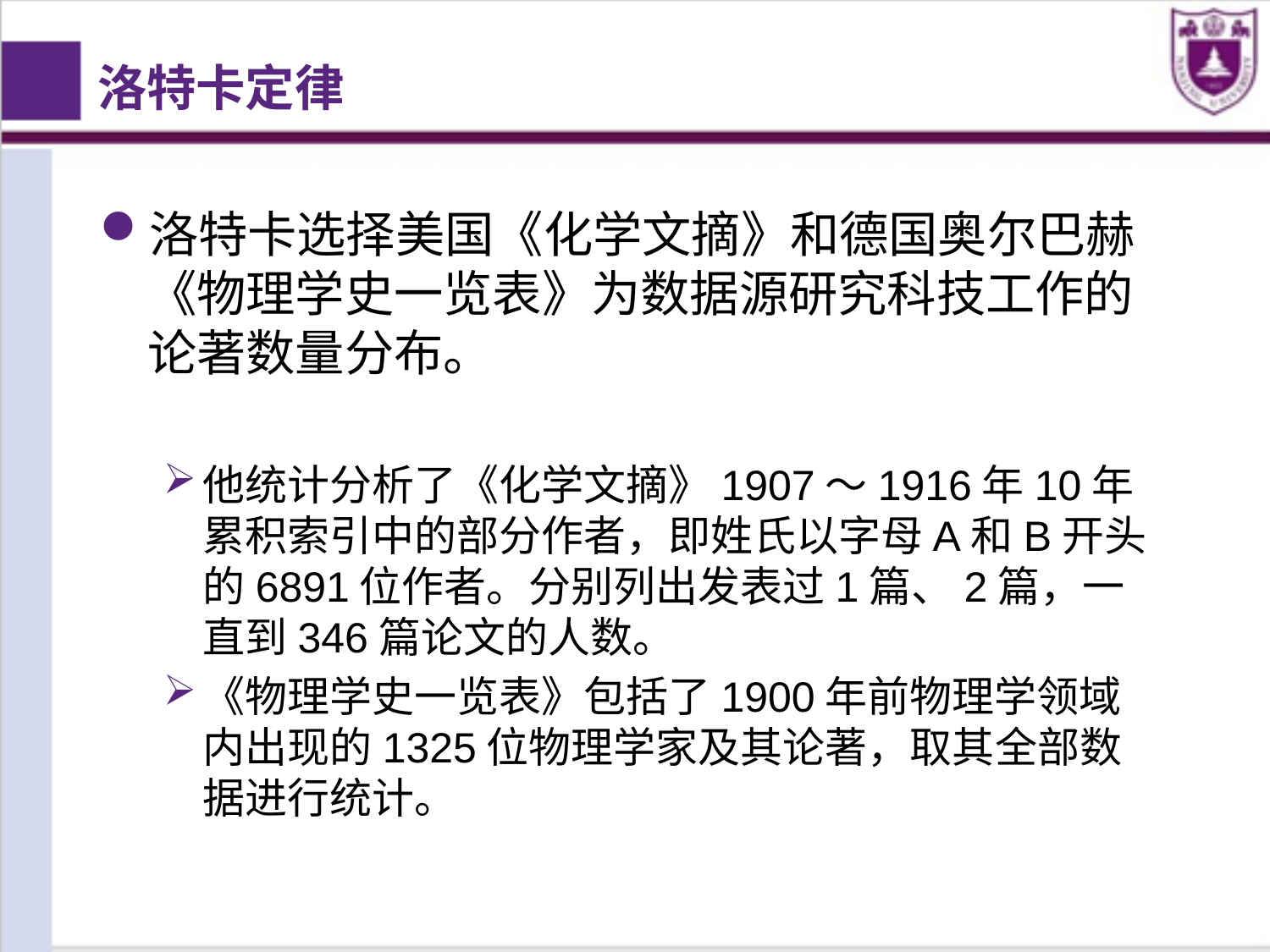

#
洛特卡定律
洛特卡选择美国《化学文摘》和德国奥尔巴赫《物理学史一览表》为数据源研究科技工作的论著数量分布。

他统计分析了《化学文摘》1907～1916年10年累积索引中的部分作者，即姓氏以字母A和B开头的6891位作者。分别列出发表过1篇、2篇，一直到346篇论文的人数。
《物理学史一览表》包括了1900年前物理学领域内出现的1325位物理学家及其论著，取其全部数据进行统计。